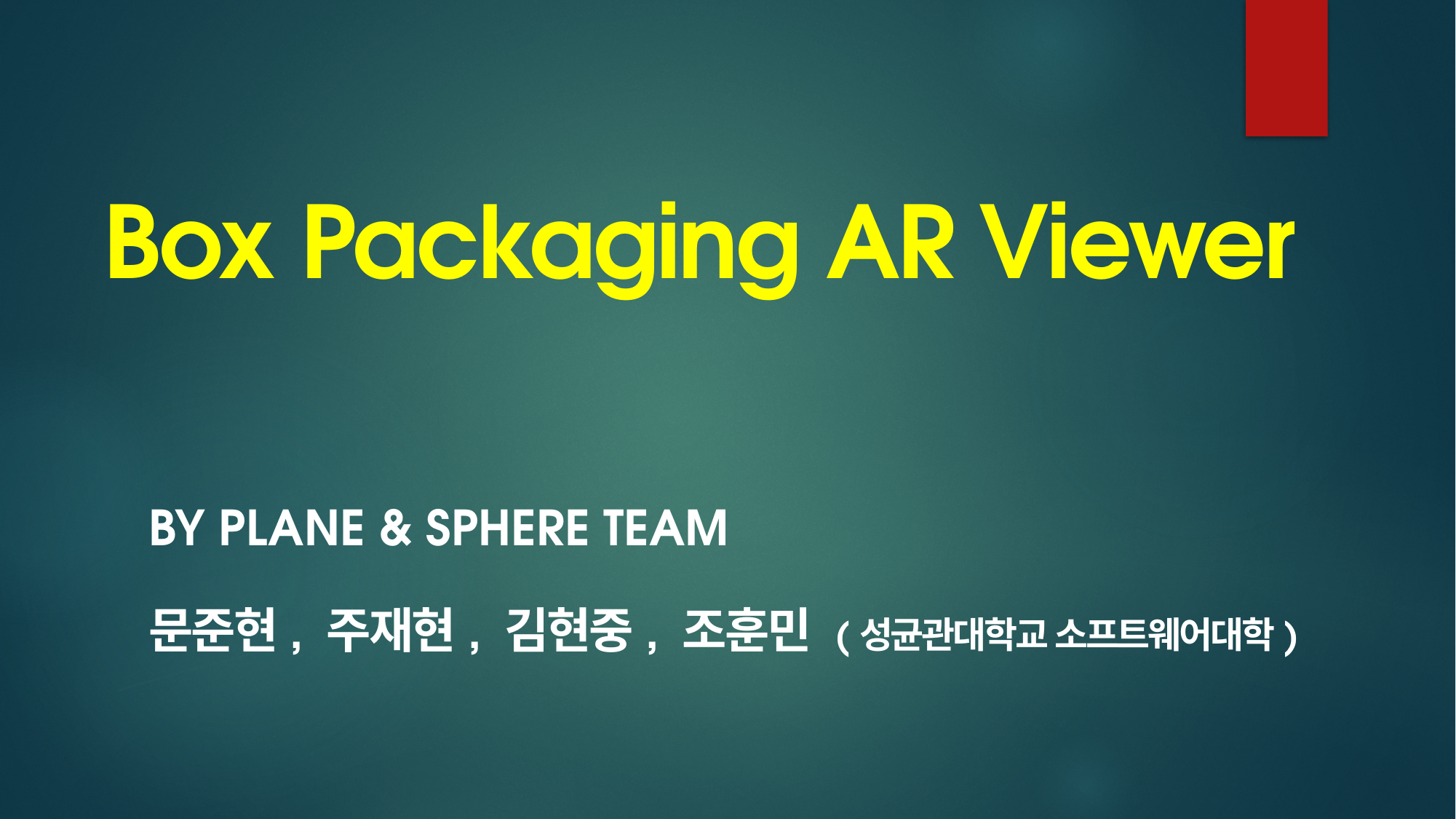

# Box Packaging AR Viewer
By Plane & Sphere TEAM

문준현, 주재현, 김현중, 조훈민 (성균관대학교 소프트웨어대학)